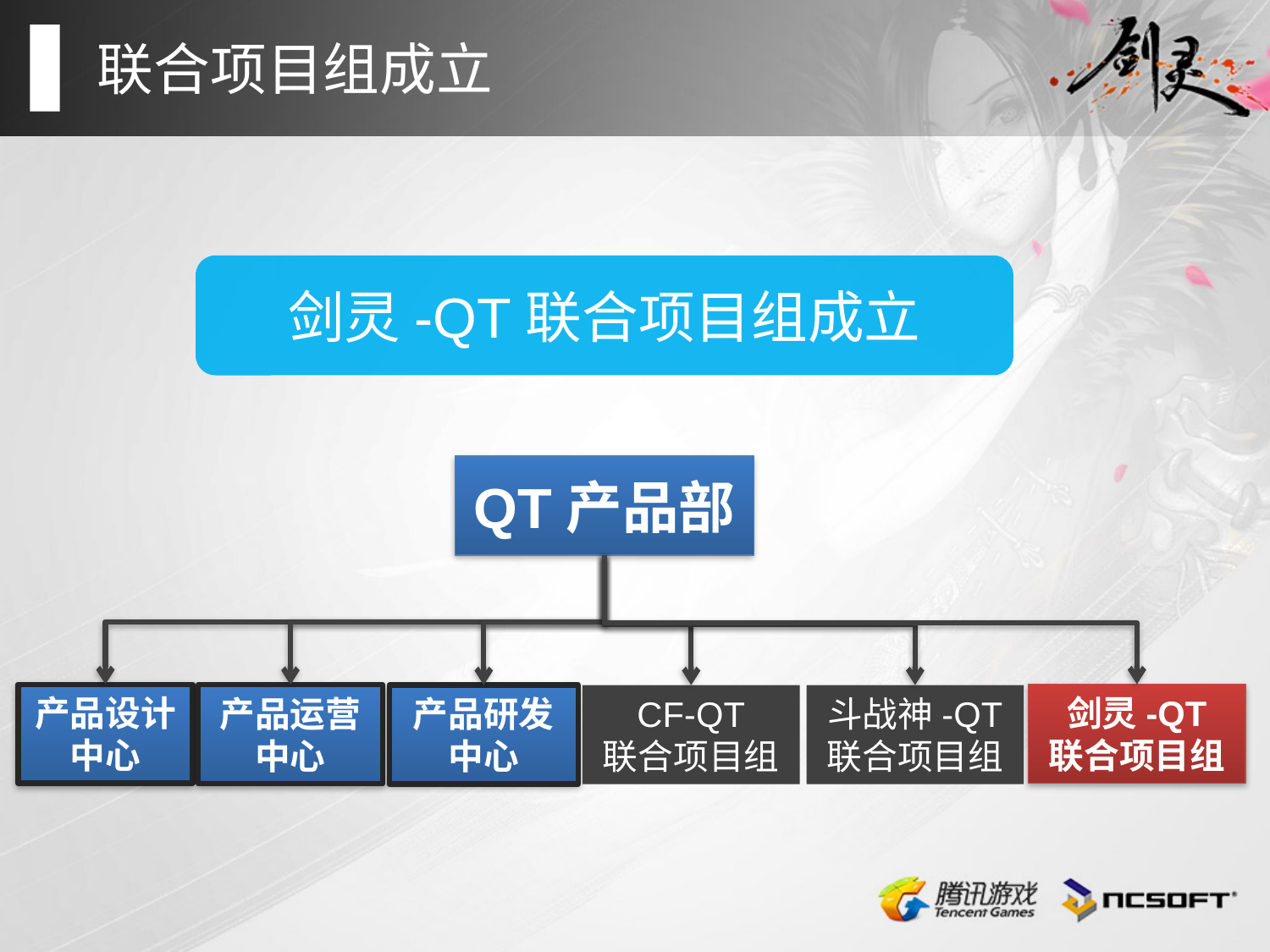

联合项目组成立
剑灵-QT联合项目组成立
QT产品部
产品设计
中心
剑灵-QT
联合项目组
产品运营
中心
产品研发
中心
CF-QT
联合项目组
斗战神-QT
联合项目组